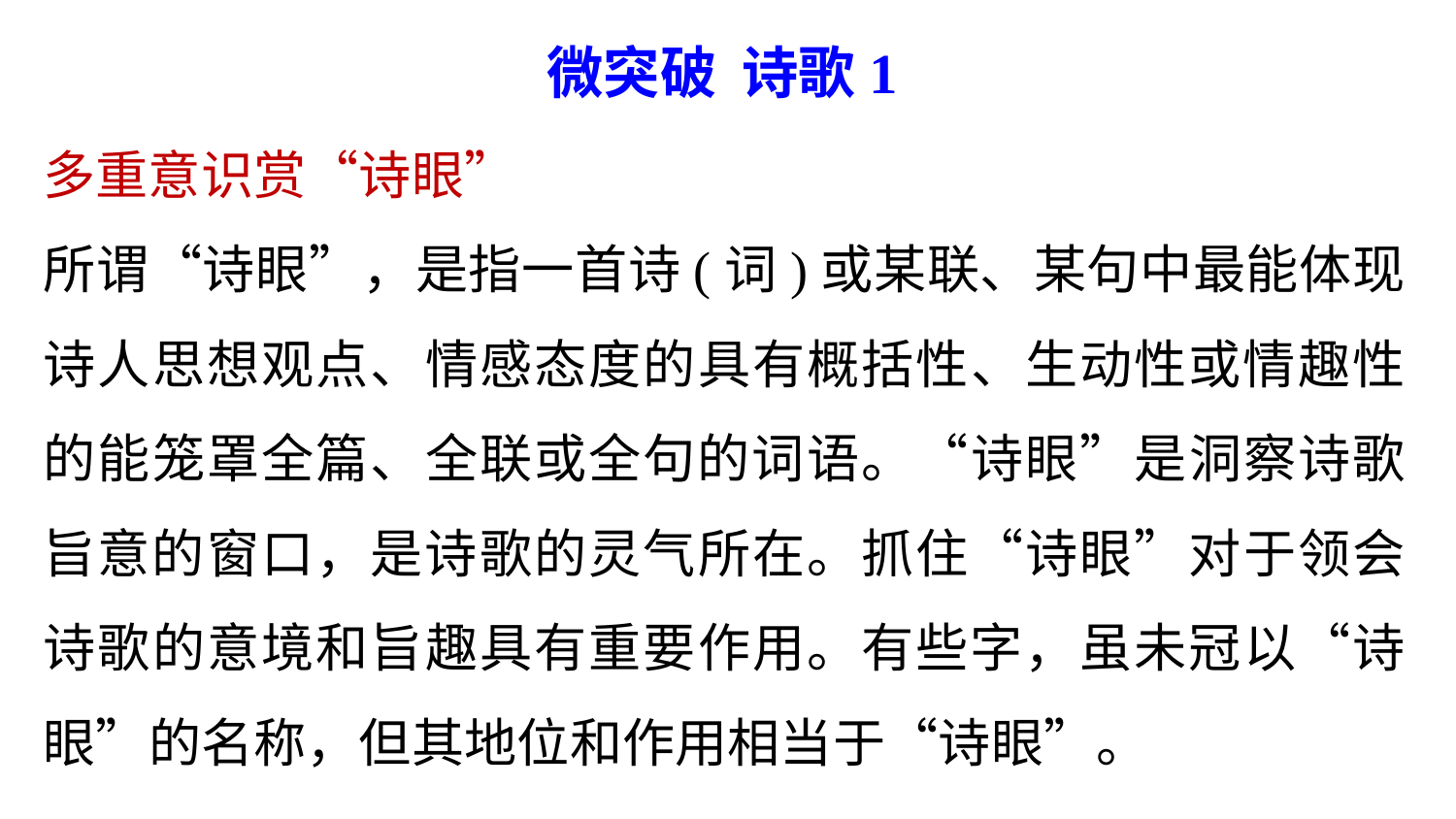

微突破  诗歌1
多重意识赏“诗眼”
所谓“诗眼”，是指一首诗(词)或某联、某句中最能体现诗人思想观点、情感态度的具有概括性、生动性或情趣性的能笼罩全篇、全联或全句的词语。“诗眼”是洞察诗歌旨意的窗口，是诗歌的灵气所在。抓住“诗眼”对于领会诗歌的意境和旨趣具有重要作用。有些字，虽未冠以“诗眼”的名称，但其地位和作用相当于“诗眼”。